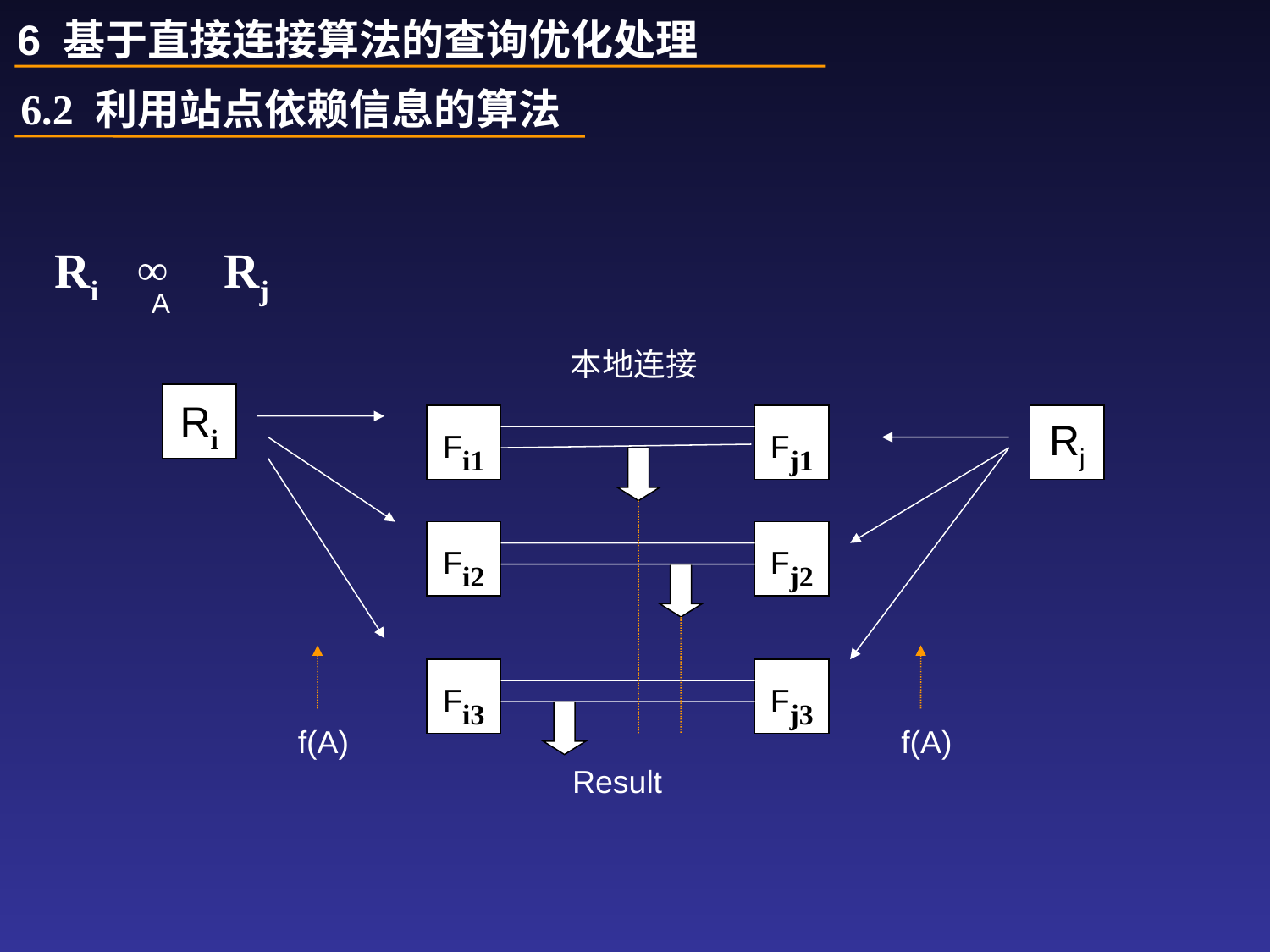

6 基于直接连接算法的查询优化处理

6.2 利用站点依赖信息的算法

Ri
Rj
∞
A
本地连接
Ri
Fi1
Fi2
Fi3
Fj1
Fj2
Fj3
Rj

f(A)
f(A)
Result